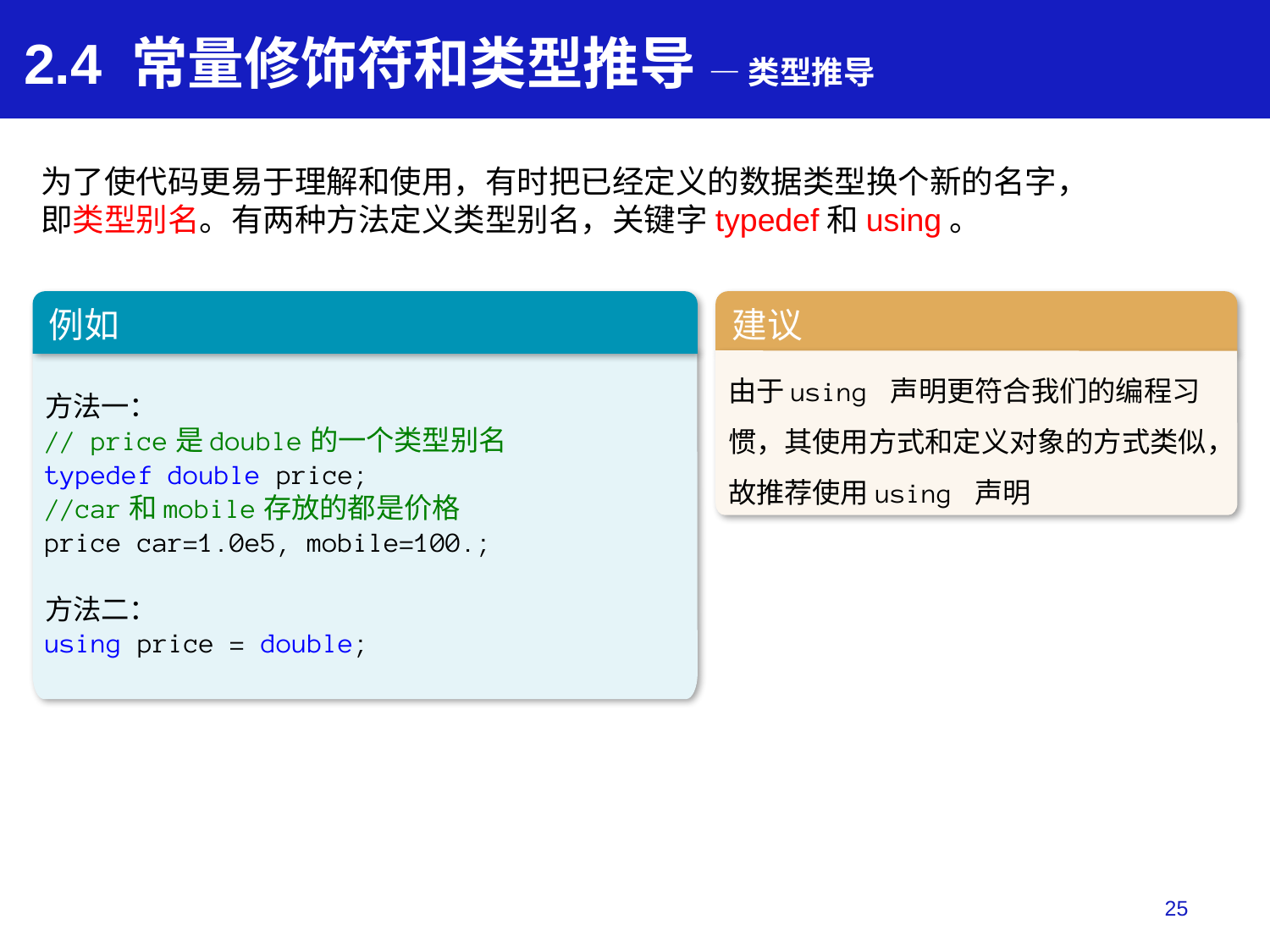

2.4 常量修饰符和类型推导 — 类型推导
为了使代码更易于理解和使用，有时把已经定义的数据类型换个新的名字，
即类型别名。有两种方法定义类型别名，关键字typedef和using。
例如
建议
方法一：
// price是double的一个类型别名
typedef double price;
//car和mobile存放的都是价格
price car=1.0e5, mobile=100.;

方法二：
using price = double;
由于using 声明更符合我们的编程习惯，其使用方式和定义对象的方式类似，故推荐使用using 声明
25